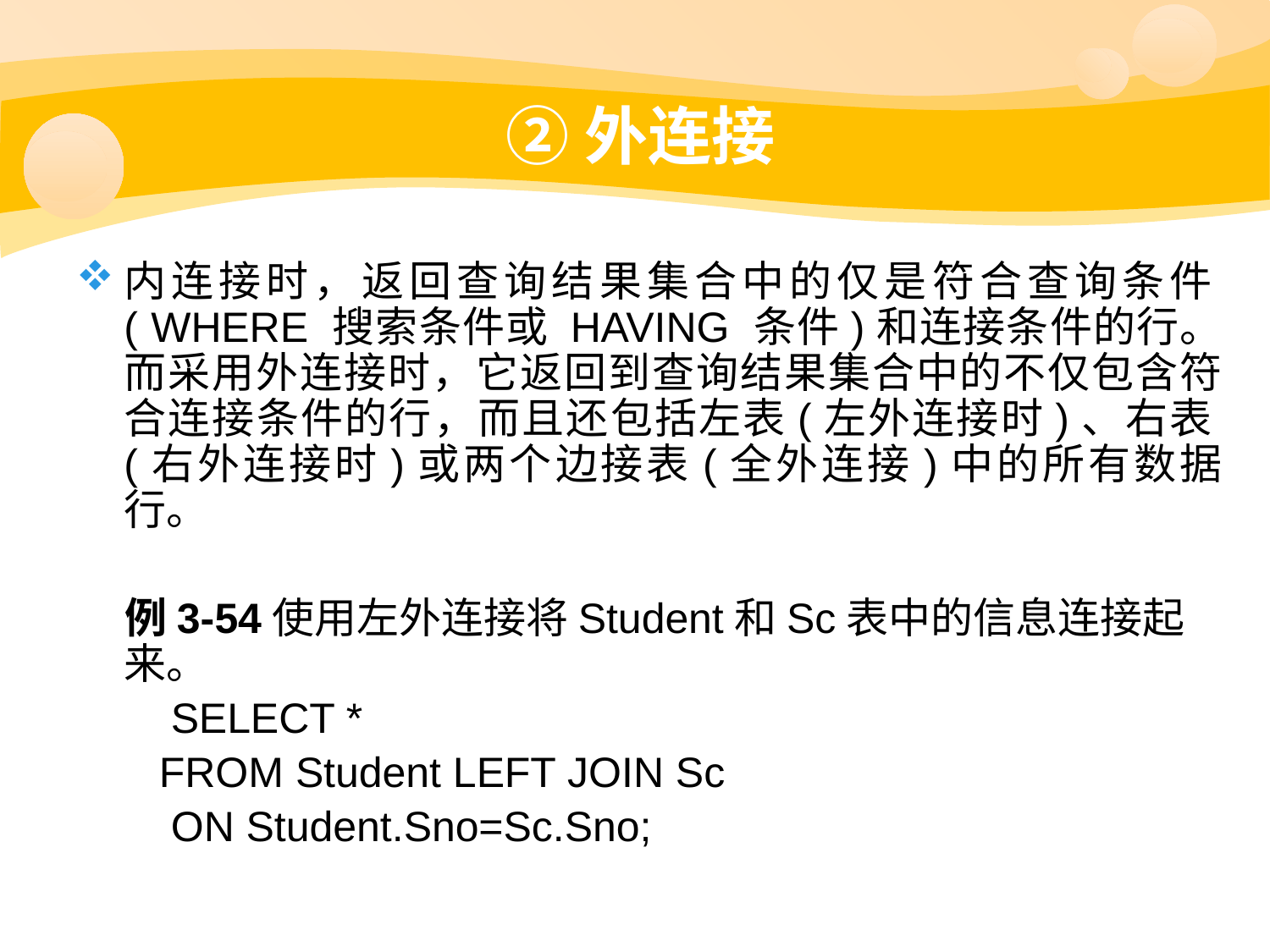

# ②外连接
内连接时，返回查询结果集合中的仅是符合查询条件( WHERE 搜索条件或 HAVING 条件)和连接条件的行。而采用外连接时，它返回到查询结果集合中的不仅包含符合连接条件的行，而且还包括左表(左外连接时)、右表(右外连接时)或两个边接表(全外连接)中的所有数据行。

    例3-54使用左外连接将Student和Sc表中的信息连接起来。
　　SELECT *
       FROM Student LEFT JOIN Sc
　　ON Student.Sno=Sc.Sno;